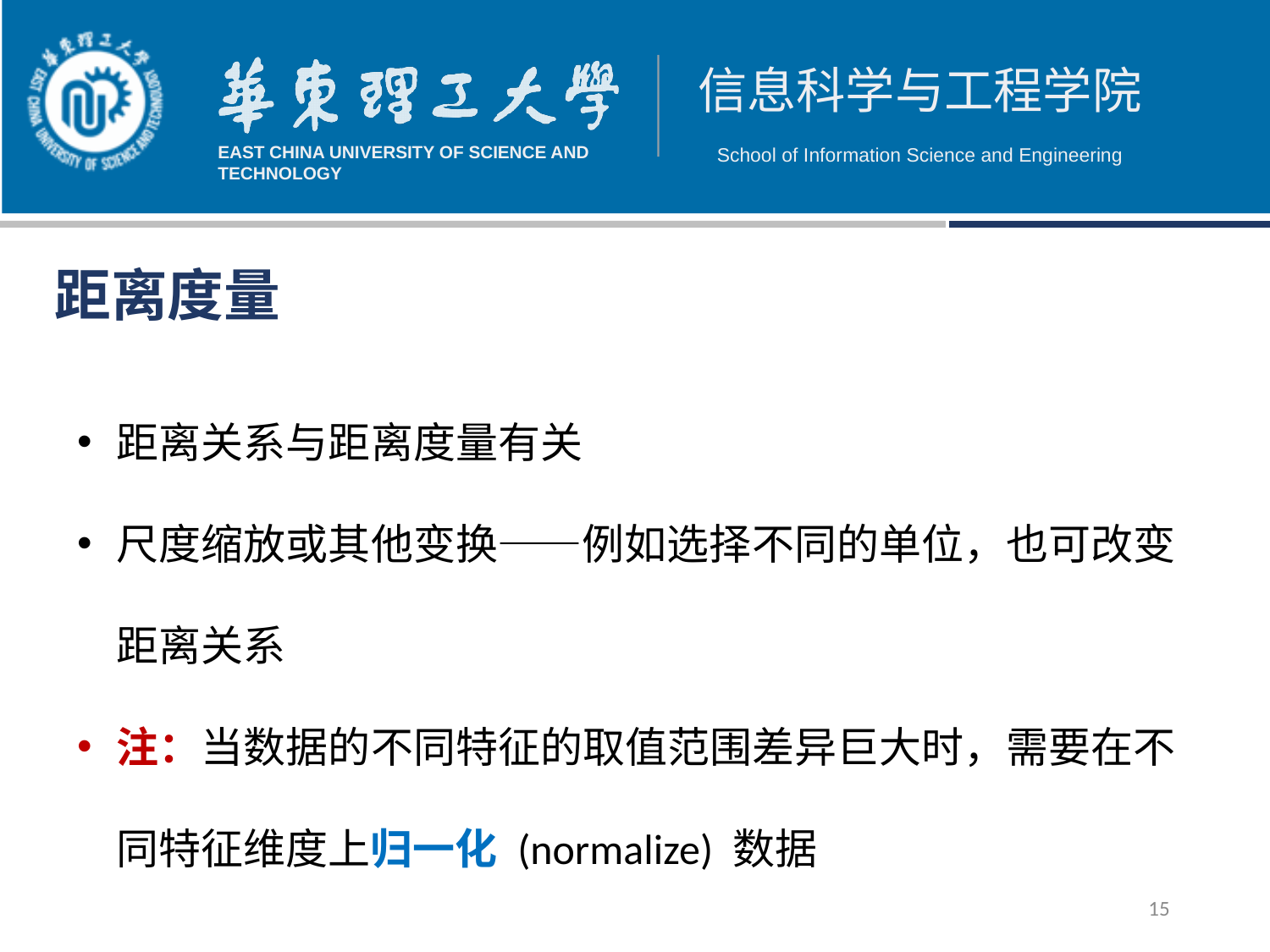

# 距离度量
距离关系与距离度量有关
尺度缩放或其他变换——例如选择不同的单位，也可改变距离关系
注：当数据的不同特征的取值范围差异巨大时，需要在不同特征维度上归一化 (normalize) 数据
15